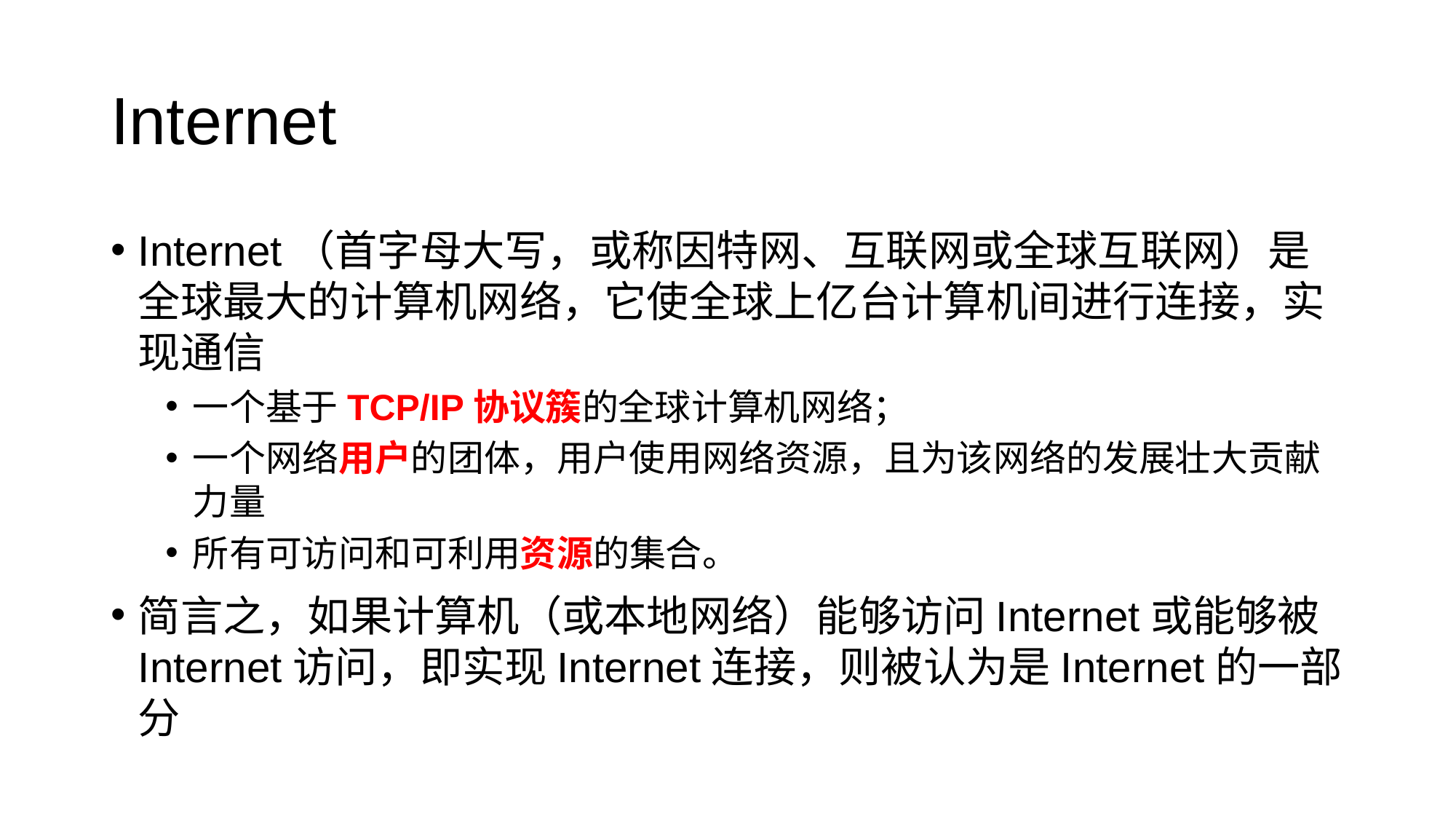

# Internet
Internet（首字母大写，或称因特网、互联网或全球互联网）是全球最大的计算机网络，它使全球上亿台计算机间进行连接，实现通信
一个基于TCP/IP协议簇的全球计算机网络；
一个网络用户的团体，用户使用网络资源，且为该网络的发展壮大贡献力量
所有可访问和可利用资源的集合。
简言之，如果计算机（或本地网络）能够访问Internet或能够被Internet访问，即实现Internet连接，则被认为是Internet的一部分